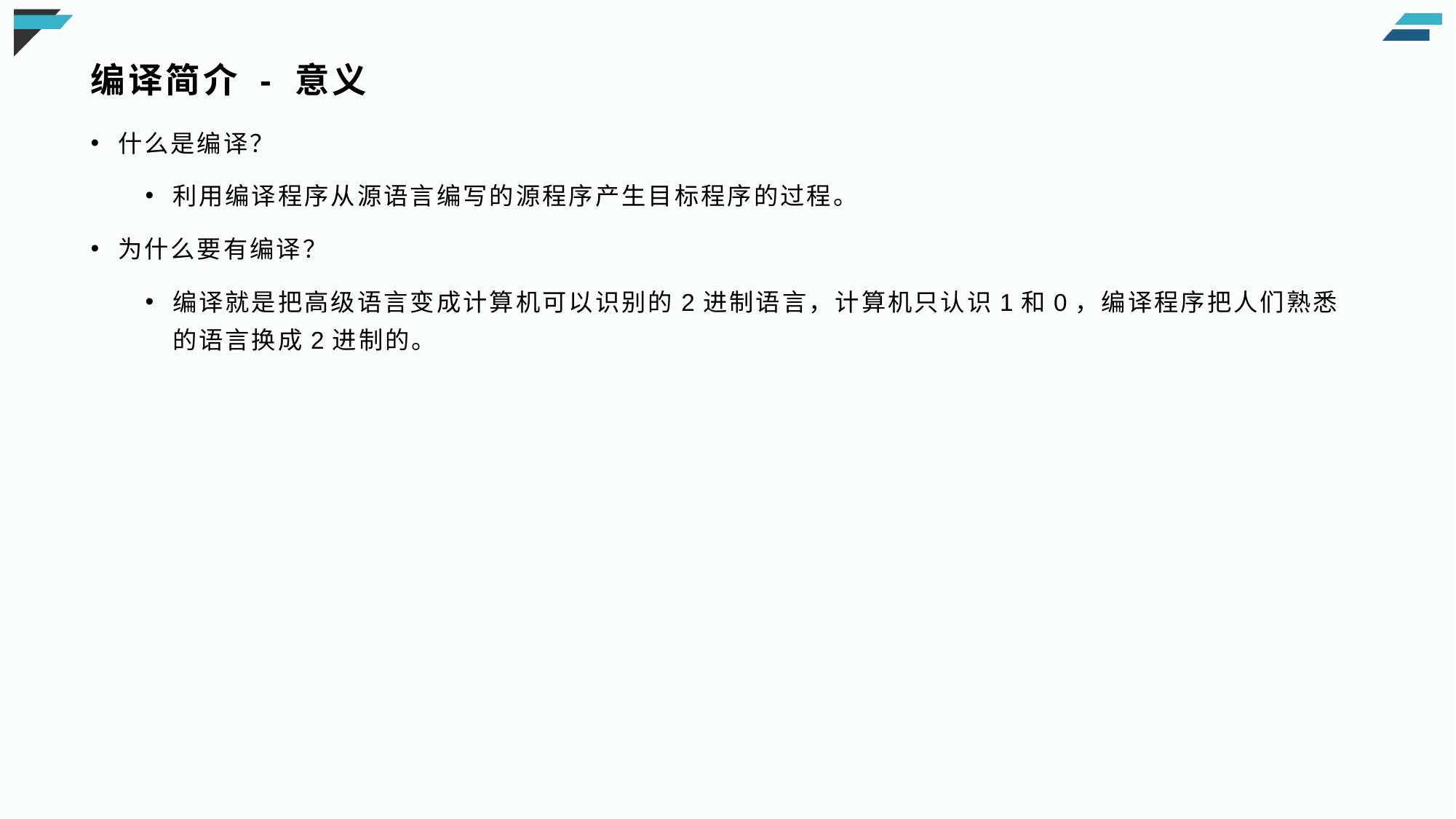

# 编译简介 - 意义
什么是编译？
利用编译程序从源语言编写的源程序产生目标程序的过程。
为什么要有编译？
编译就是把高级语言变成计算机可以识别的2进制语言，计算机只认识1和0，编译程序把人们熟悉的语言换成2进制的。